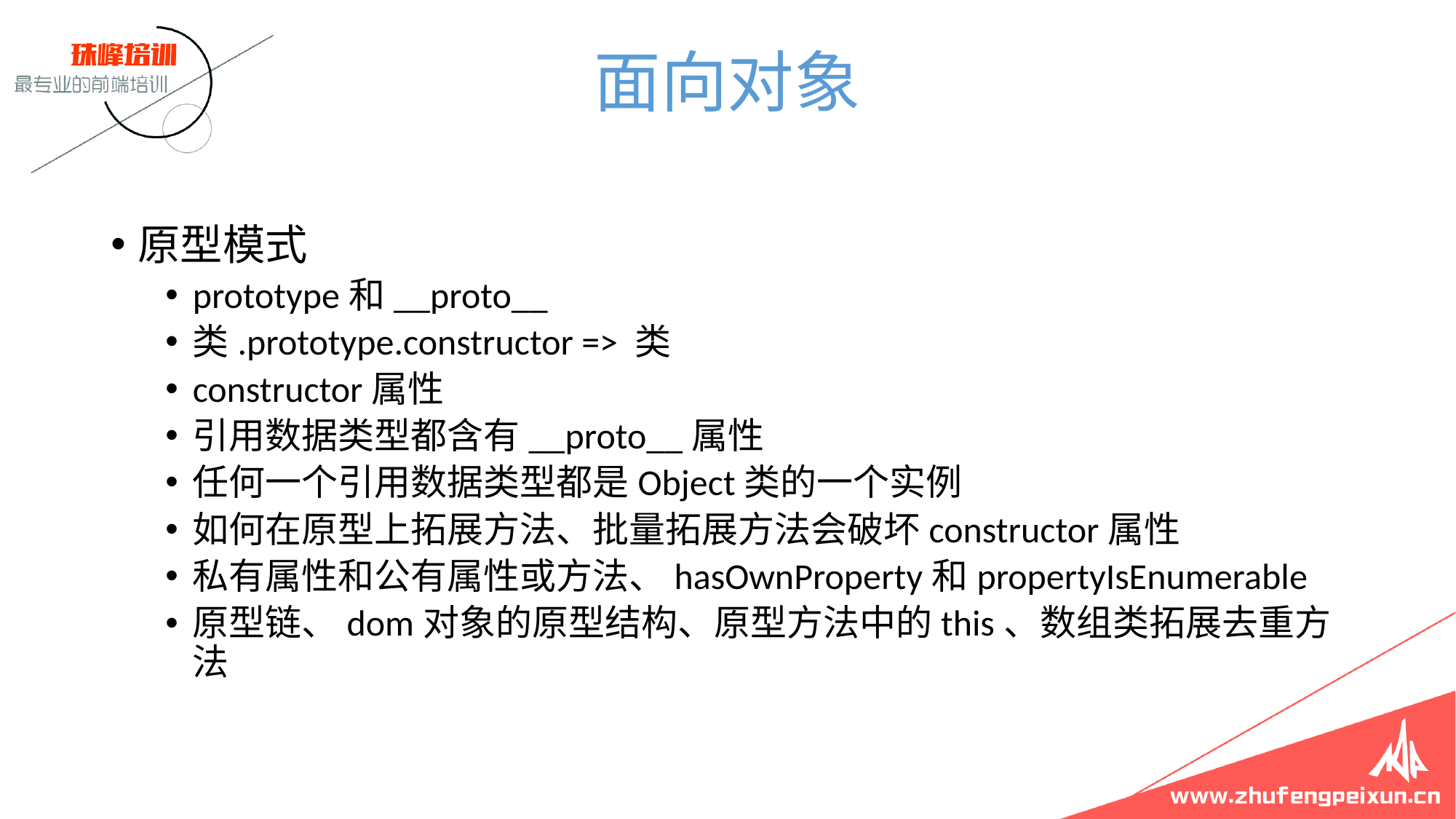

# 面向对象
原型模式
prototype和__proto__
类.prototype.constructor => 类
constructor属性
引用数据类型都含有__proto__属性
任何一个引用数据类型都是Object类的一个实例
如何在原型上拓展方法、批量拓展方法会破坏constructor属性
私有属性和公有属性或方法、hasOwnProperty和propertyIsEnumerable
原型链、dom对象的原型结构、原型方法中的this、数组类拓展去重方法